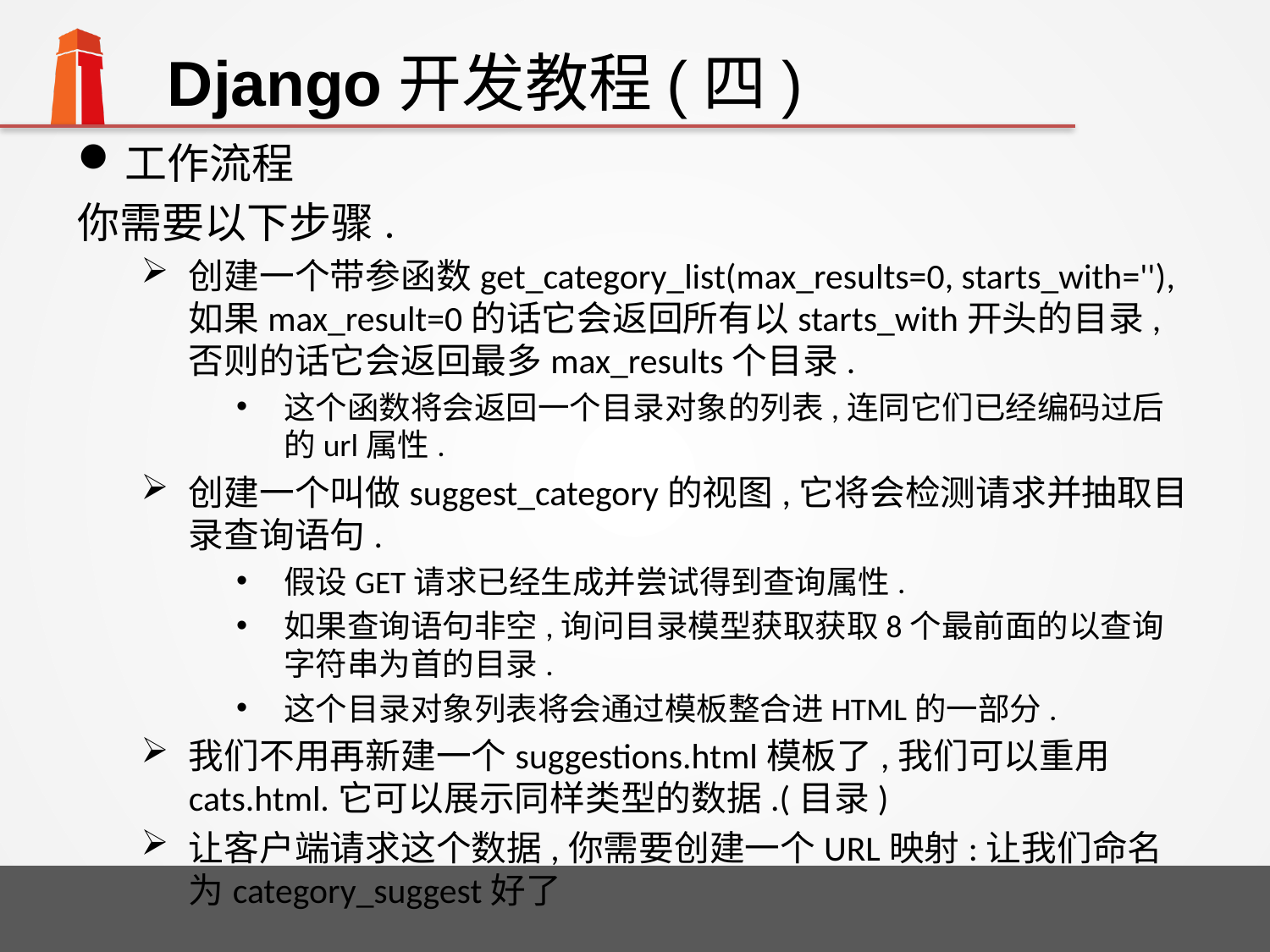

# Django开发教程(四)
工作流程
你需要以下步骤.
创建一个带参函数get_category_list(max_results=0, starts_with=''),如果max_result=0的话它会返回所有以starts_with开头的目录,否则的话它会返回最多max_results个目录.
这个函数将会返回一个目录对象的列表,连同它们已经编码过后的url属性.
创建一个叫做suggest_category的视图,它将会检测请求并抽取目录查询语句.
假设GET请求已经生成并尝试得到查询属性.
如果查询语句非空,询问目录模型获取获取8个最前面的以查询字符串为首的目录.
这个目录对象列表将会通过模板整合进HTML的一部分.
我们不用再新建一个suggestions.html模板了,我们可以重用cats.html.它可以展示同样类型的数据.(目录)
让客户端请求这个数据,你需要创建一个URL映射:让我们命名为category_suggest好了